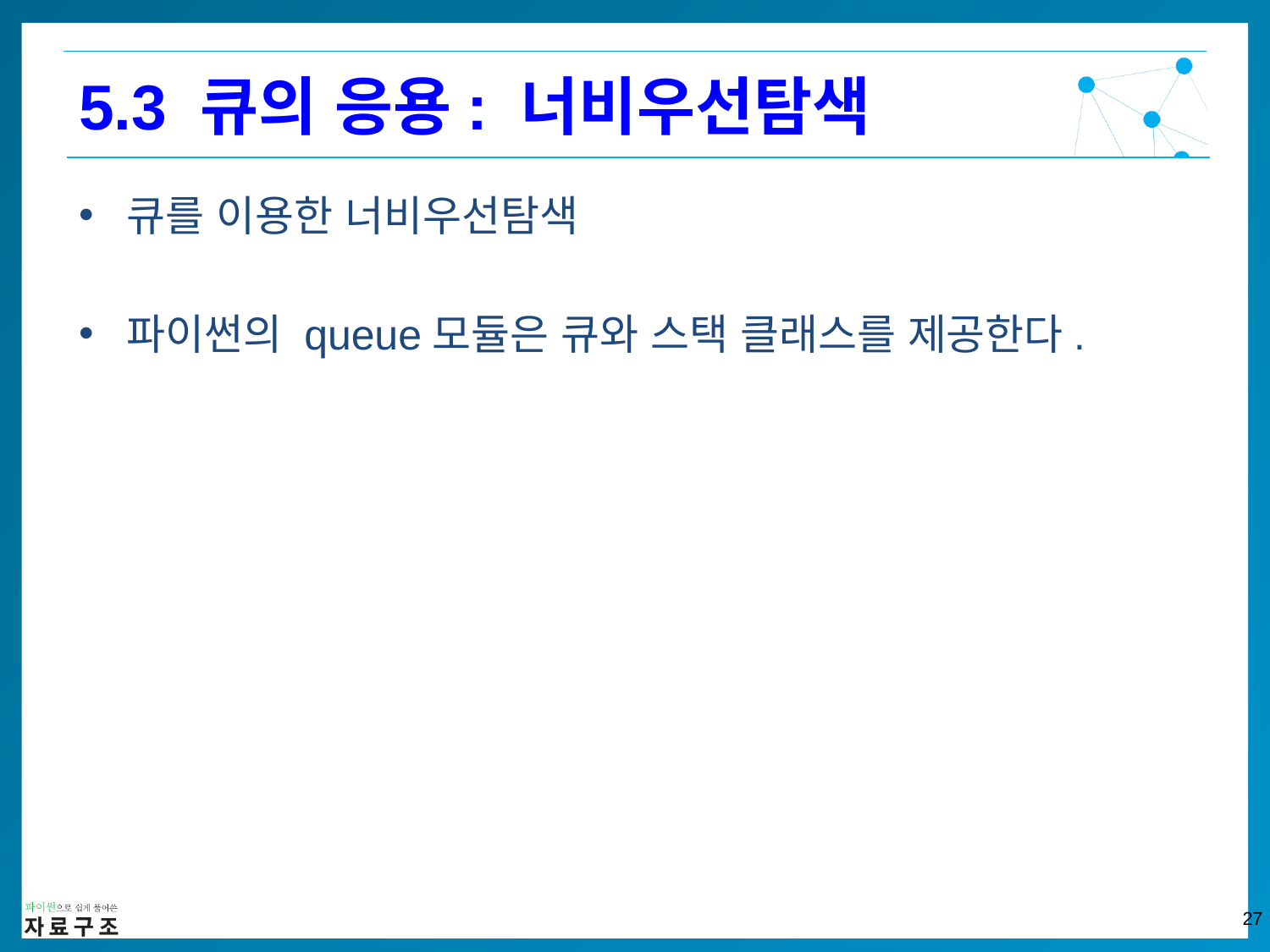

5.3 큐의 응용: 너비우선탐색
큐를 이용한 너비우선탐색

파이썬의 queue모듈은 큐와 스택 클래스를 제공한다.